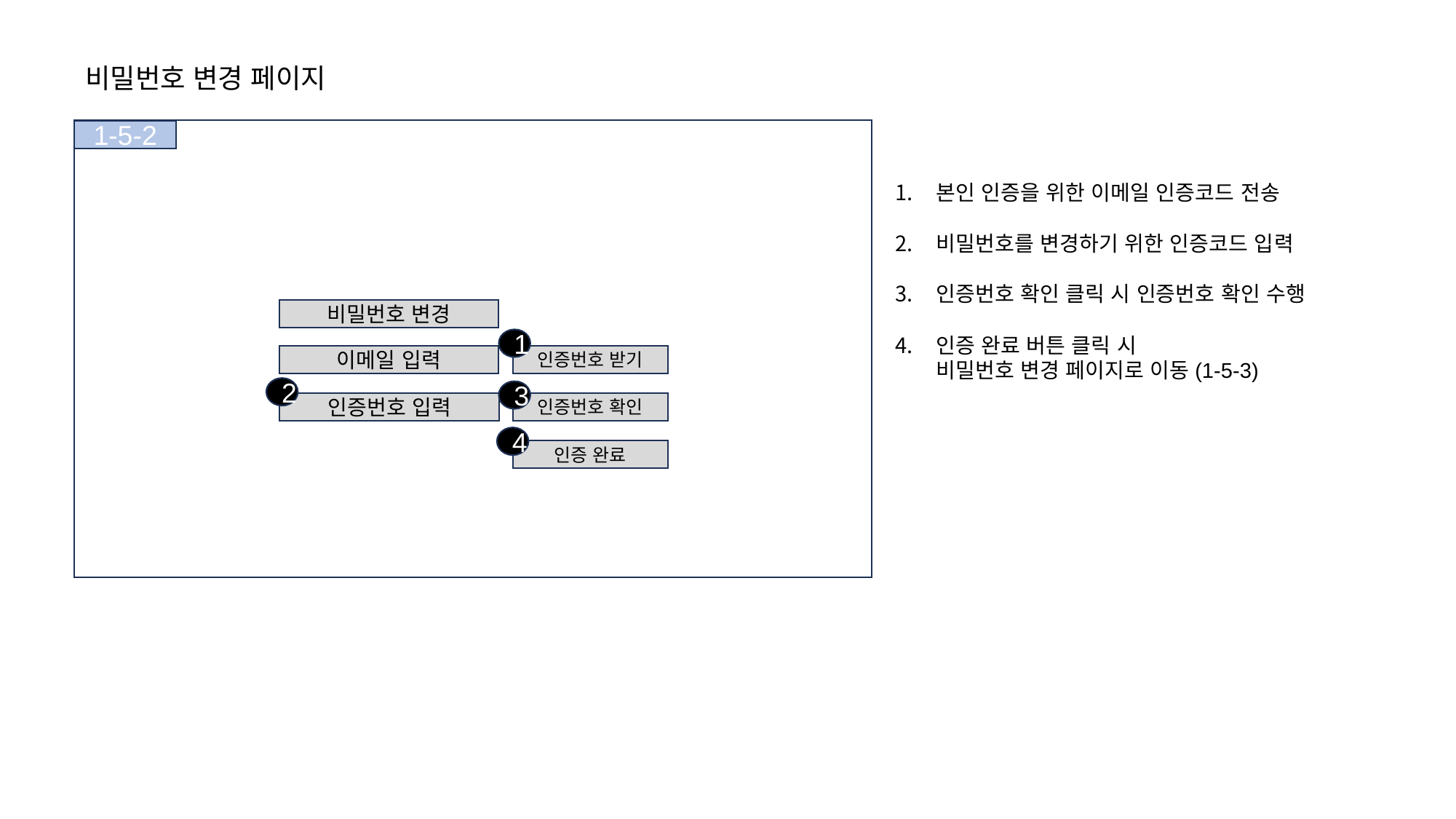

비밀번호 변경 페이지

1-5-2

본인 인증을 위한 이메일 인증코드 전송

비밀번호를 변경하기 위한 인증코드 입력

인증번호 확인 클릭 시 인증번호 확인 수행

인증 완료 버튼 클릭 시
      비밀번호 변경 페이지로 이동(1-5-3)
비밀번호 변경
1
이메일 입력
인증번호 받기
2
3
인증번호 입력
인증번호 확인
4
인증 완료